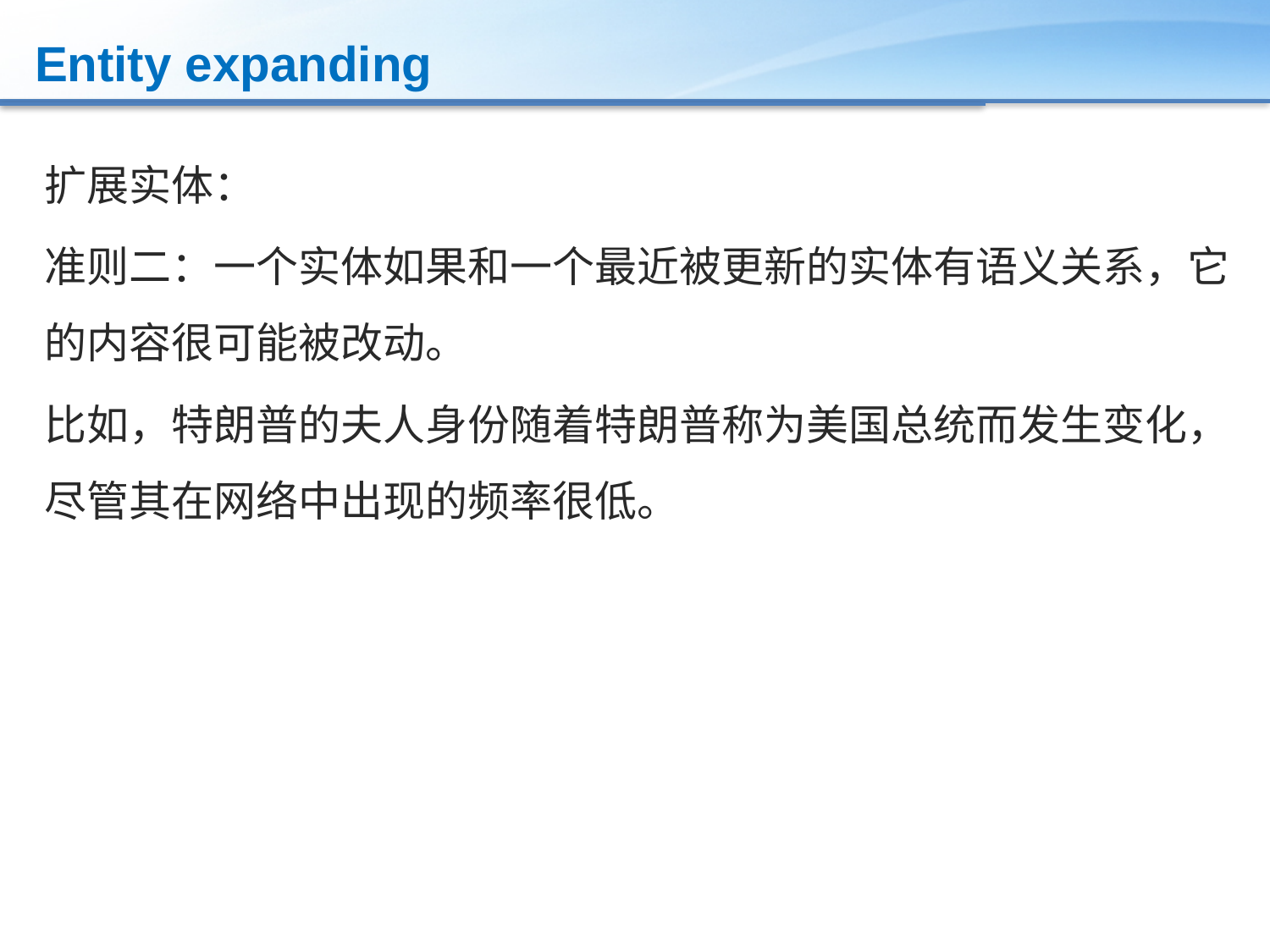

Entity expanding
扩展实体：
准则二：一个实体如果和一个最近被更新的实体有语义关系，它的内容很可能被改动。
比如，特朗普的夫人身份随着特朗普称为美国总统而发生变化，尽管其在网络中出现的频率很低。